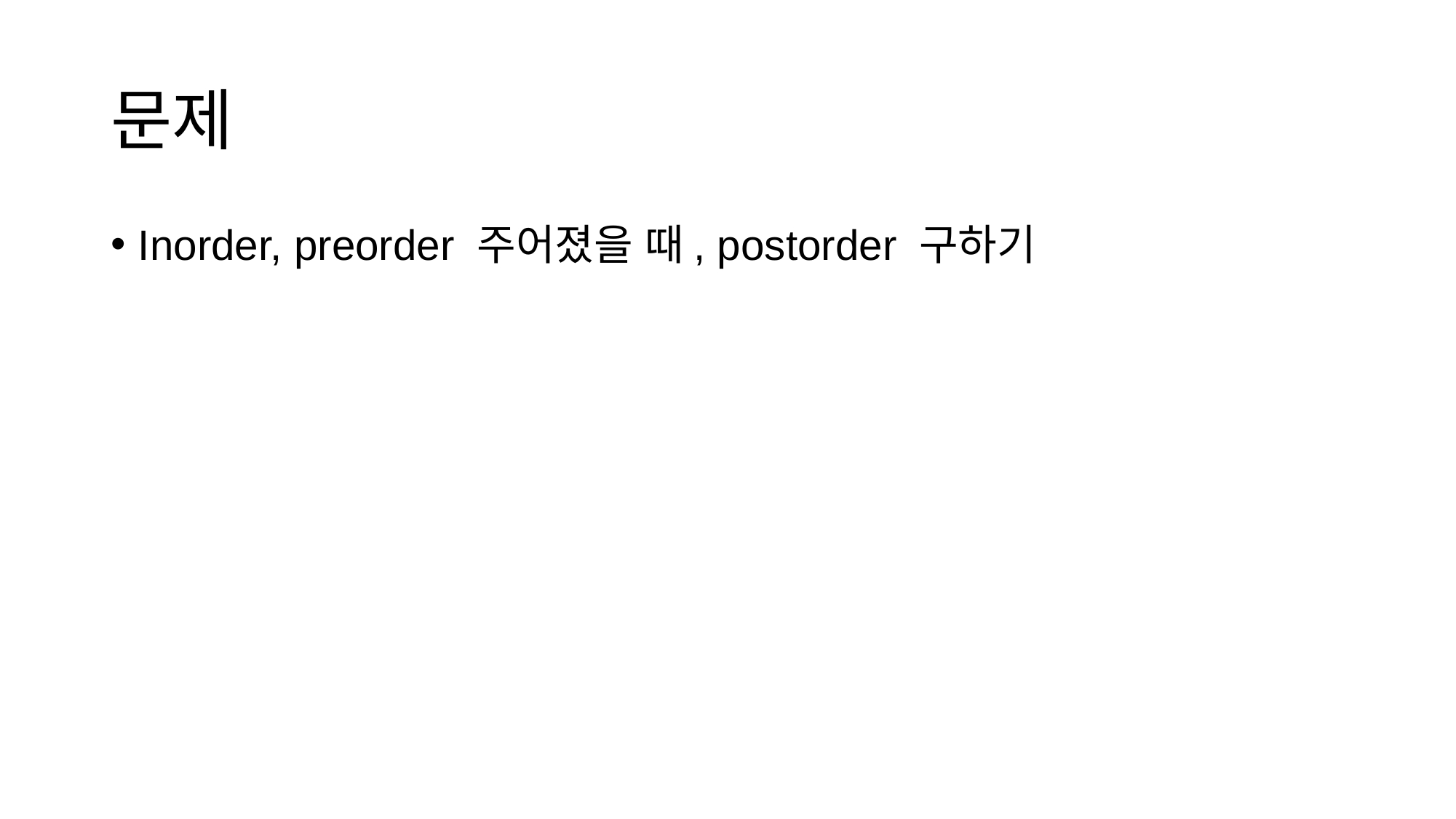

# 문제
Inorder, preorder 주어졌을 때, postorder 구하기